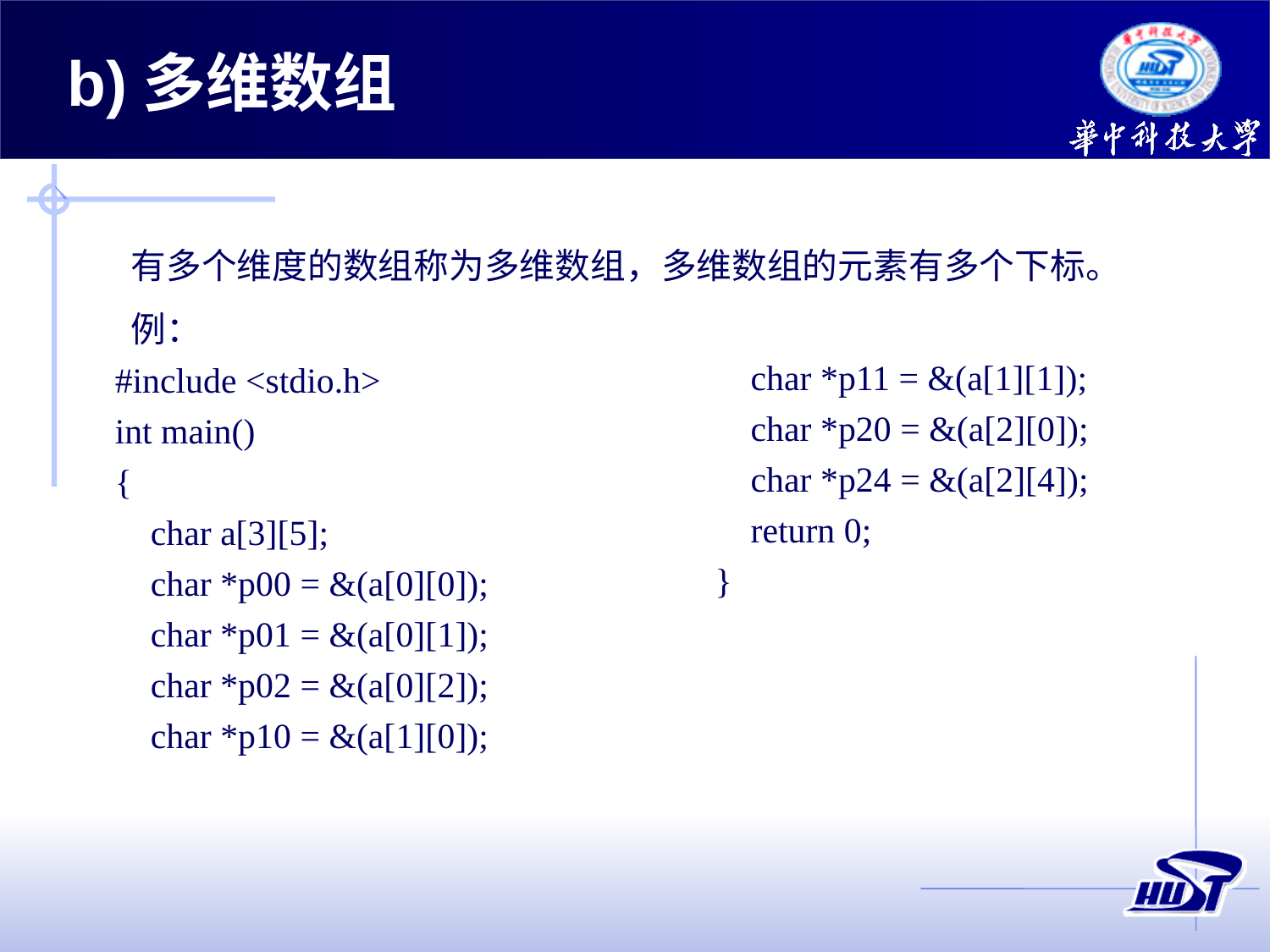

b)多维数组
有多个维度的数组称为多维数组，多维数组的元素有多个下标。
例：
#include <stdio.h>
int main()
{
    char a[3][5];
    char *p00 = &(a[0][0]);
    char *p01 = &(a[0][1]);
    char *p02 = &(a[0][2]);
    char *p10 = &(a[1][0]);
    char *p11 = &(a[1][1]);
    char *p20 = &(a[2][0]);
    char *p24 = &(a[2][4]);
    return 0;
}